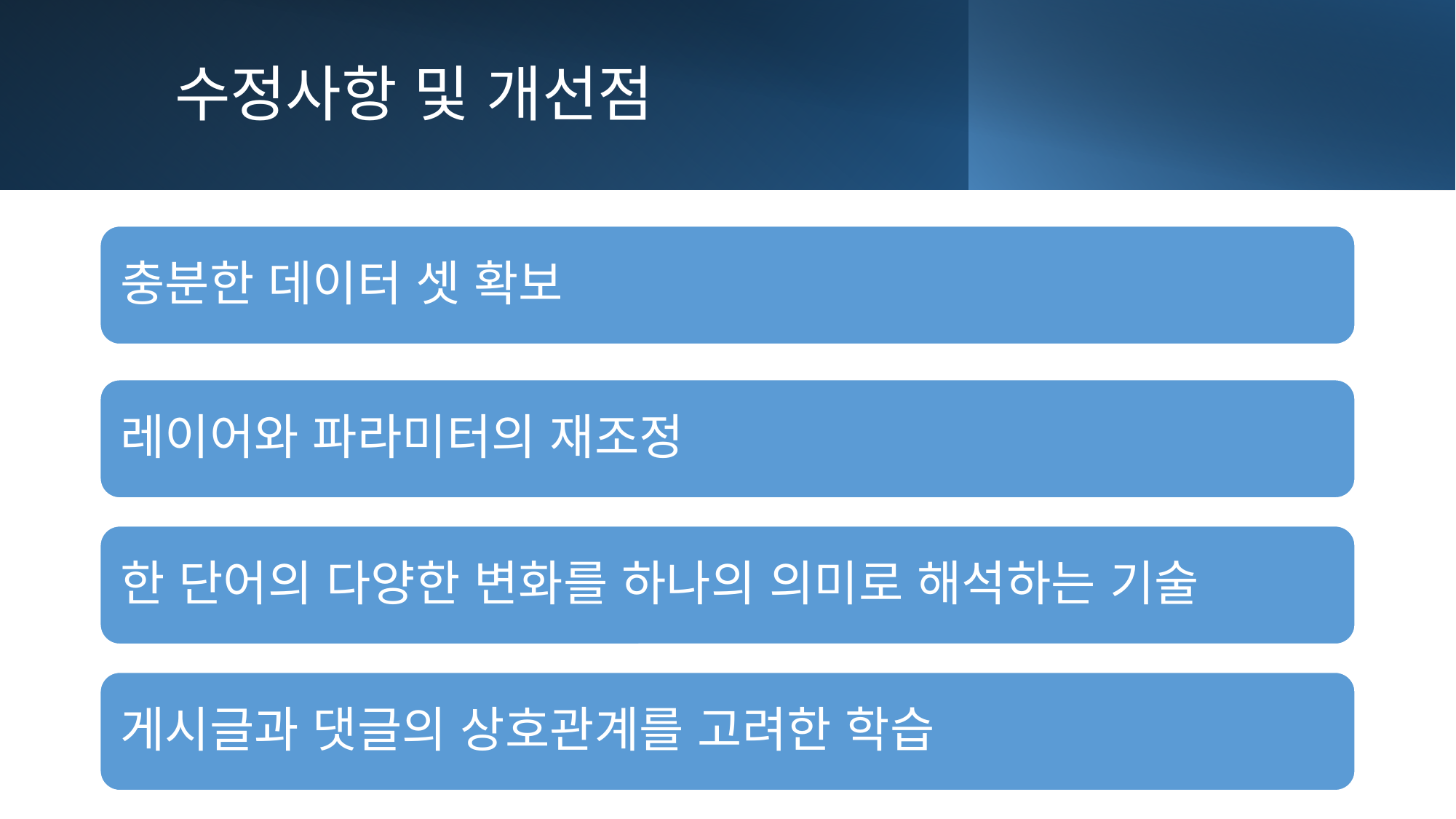

# 수정사항 및 개선점

충분한 데이터 셋 확보

레이어와 파라미터의 재조정

한 단어의 다양한 변화를 하나의 의미로 해석하는 기술

게시글과 댓글의 상호관계를 고려한 학습